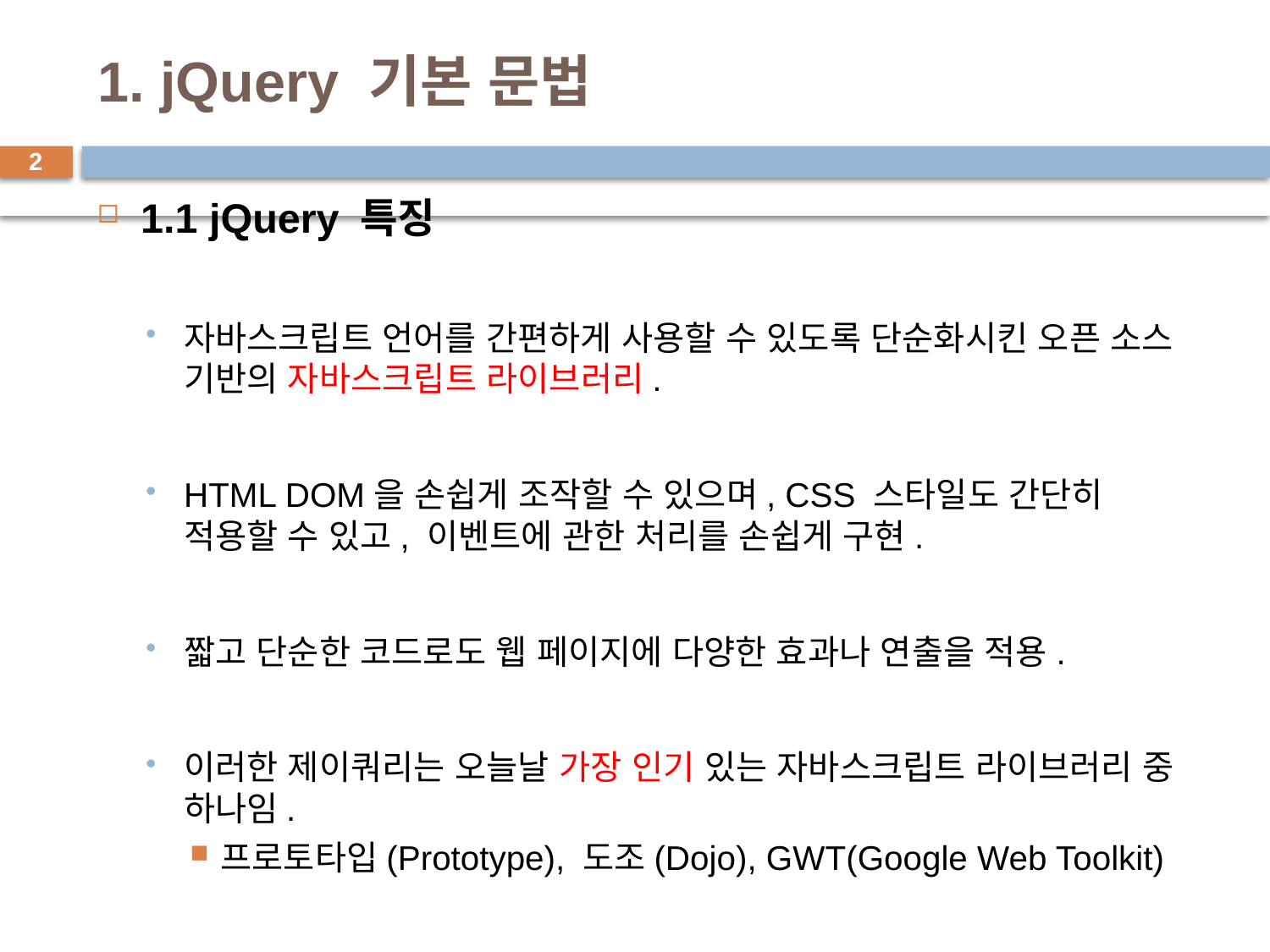

# 1. jQuery 기본 문법
2
1.1 jQuery 특징

자바스크립트 언어를 간편하게 사용할 수 있도록 단순화시킨 오픈 소스 기반의 자바스크립트 라이브러리.

HTML DOM을 손쉽게 조작할 수 있으며, CSS 스타일도 간단히 적용할 수 있고, 이벤트에 관한 처리를 손쉽게 구현.

짧고 단순한 코드로도 웹 페이지에 다양한 효과나 연출을 적용.

이러한 제이쿼리는 오늘날 가장 인기 있는 자바스크립트 라이브러리 중 하나임.
프로토타입(Prototype), 도조(Dojo), GWT(Google Web Toolkit)